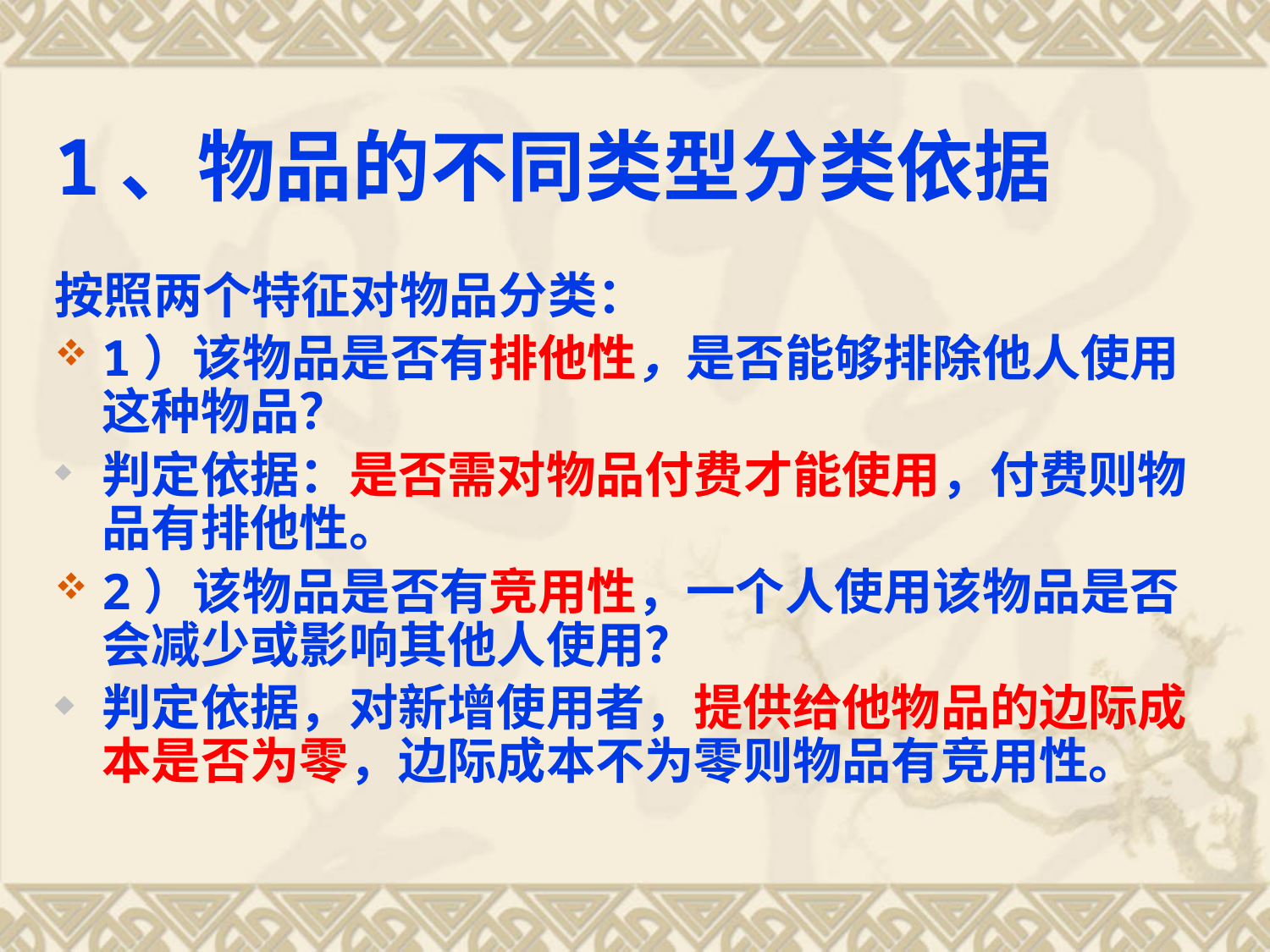

# 1、物品的不同类型分类依据
按照两个特征对物品分类：
1）该物品是否有排他性，是否能够排除他人使用这种物品？
判定依据：是否需对物品付费才能使用，付费则物品有排他性。
2）该物品是否有竞用性，一个人使用该物品是否会减少或影响其他人使用？
判定依据，对新增使用者，提供给他物品的边际成本是否为零，边际成本不为零则物品有竞用性。